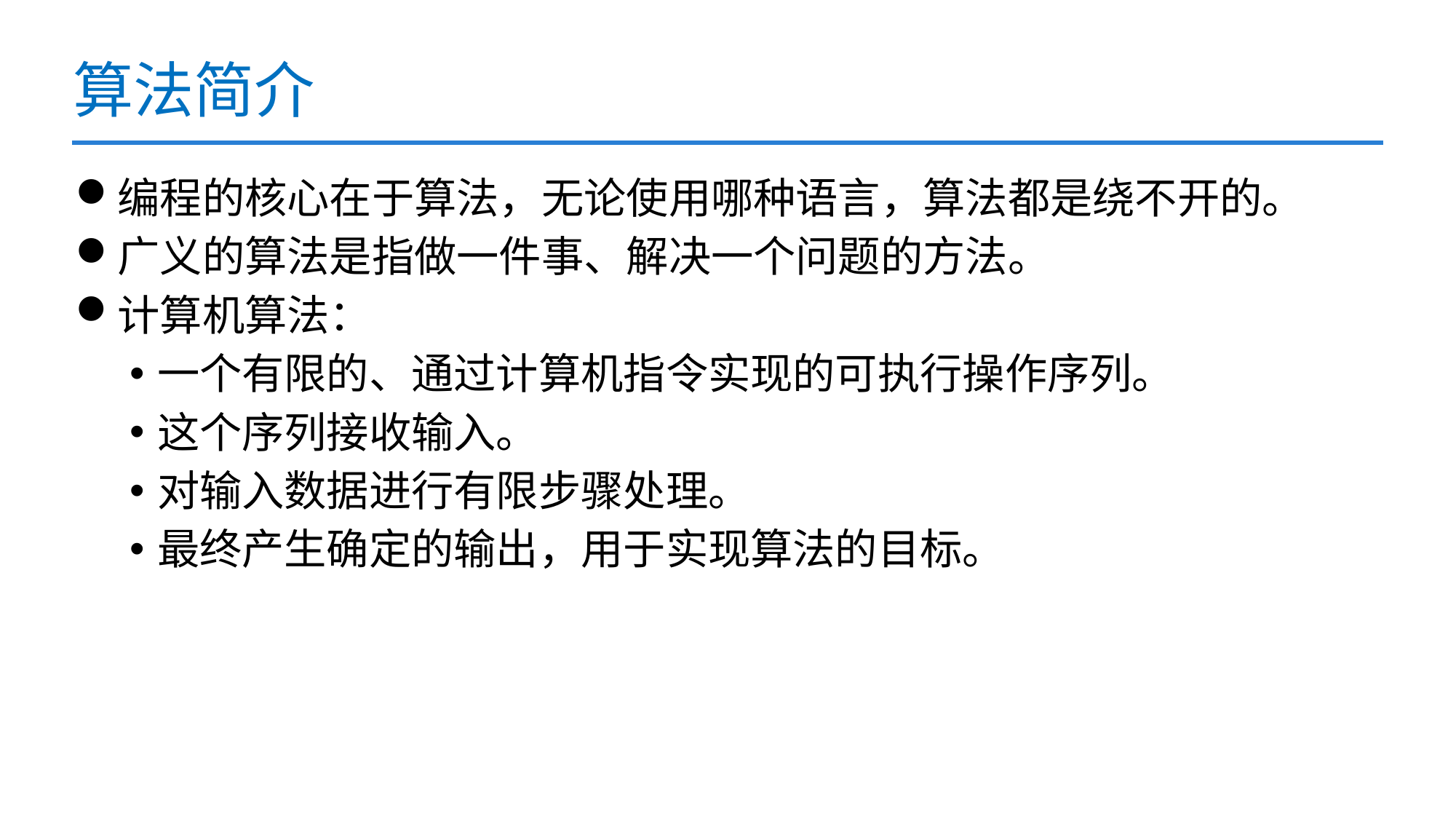

# 算法简介
编程的核心在于算法，无论使用哪种语言，算法都是绕不开的。
广义的算法是指做一件事、解决一个问题的方法。
计算机算法：
一个有限的、通过计算机指令实现的可执行操作序列。
这个序列接收输入。
对输入数据进行有限步骤处理。
最终产生确定的输出，用于实现算法的目标。